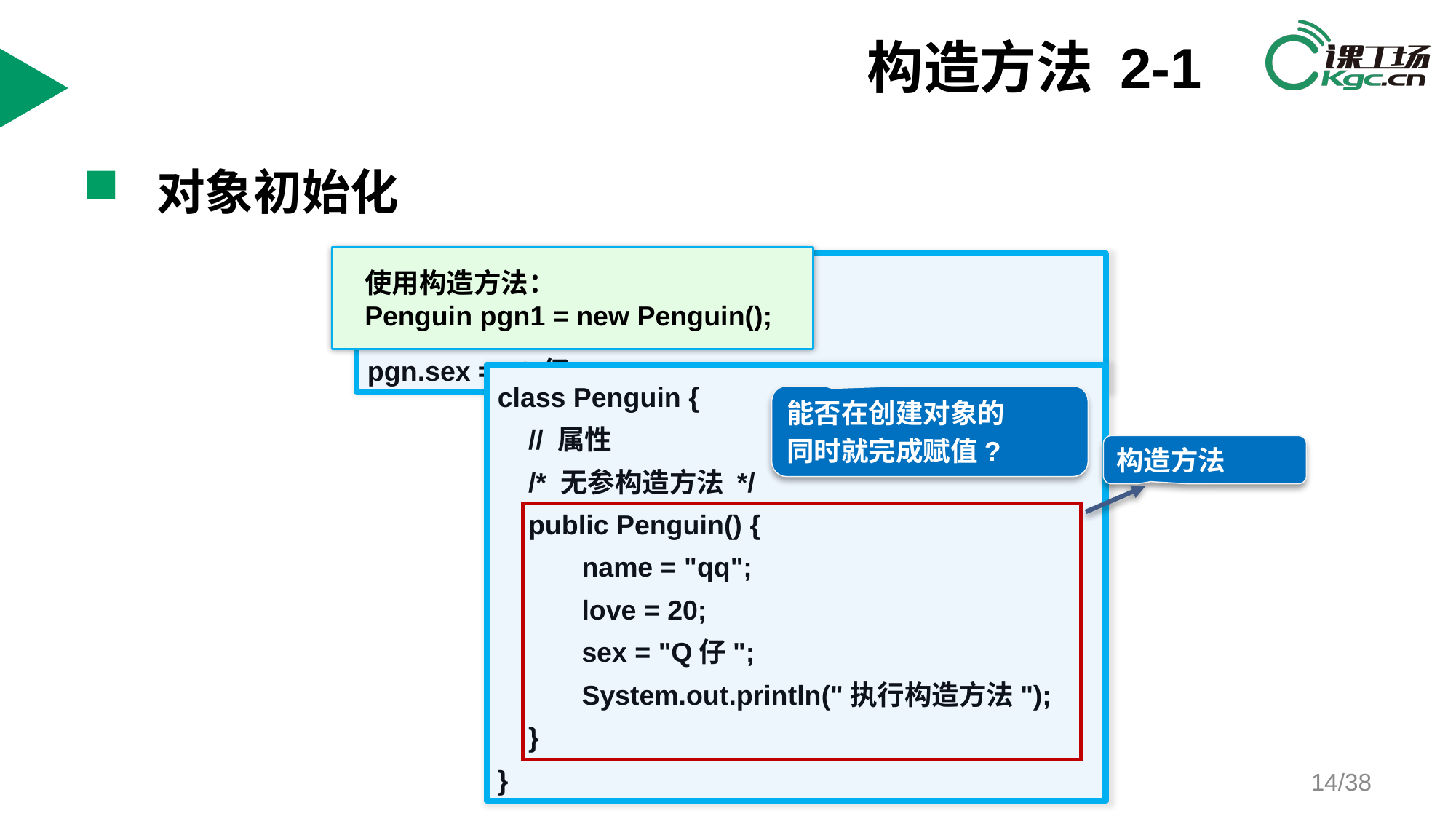

# 构造方法 2-1
对象初始化
使用构造方法：
Penguin pgn1 = new Penguin();
Penguin pgn = new Penguin();
pgn.name = "qq";
pgn.sex = "Q仔";
class Penguin {
    // 属性
    /* 无参构造方法 */
    public Penguin() {
           name = "qq";
           love = 20;
           sex = "Q仔";
           System.out.println("执行构造方法");
    }
}
能否在创建对象的
同时就完成赋值?
构造方法

14/38